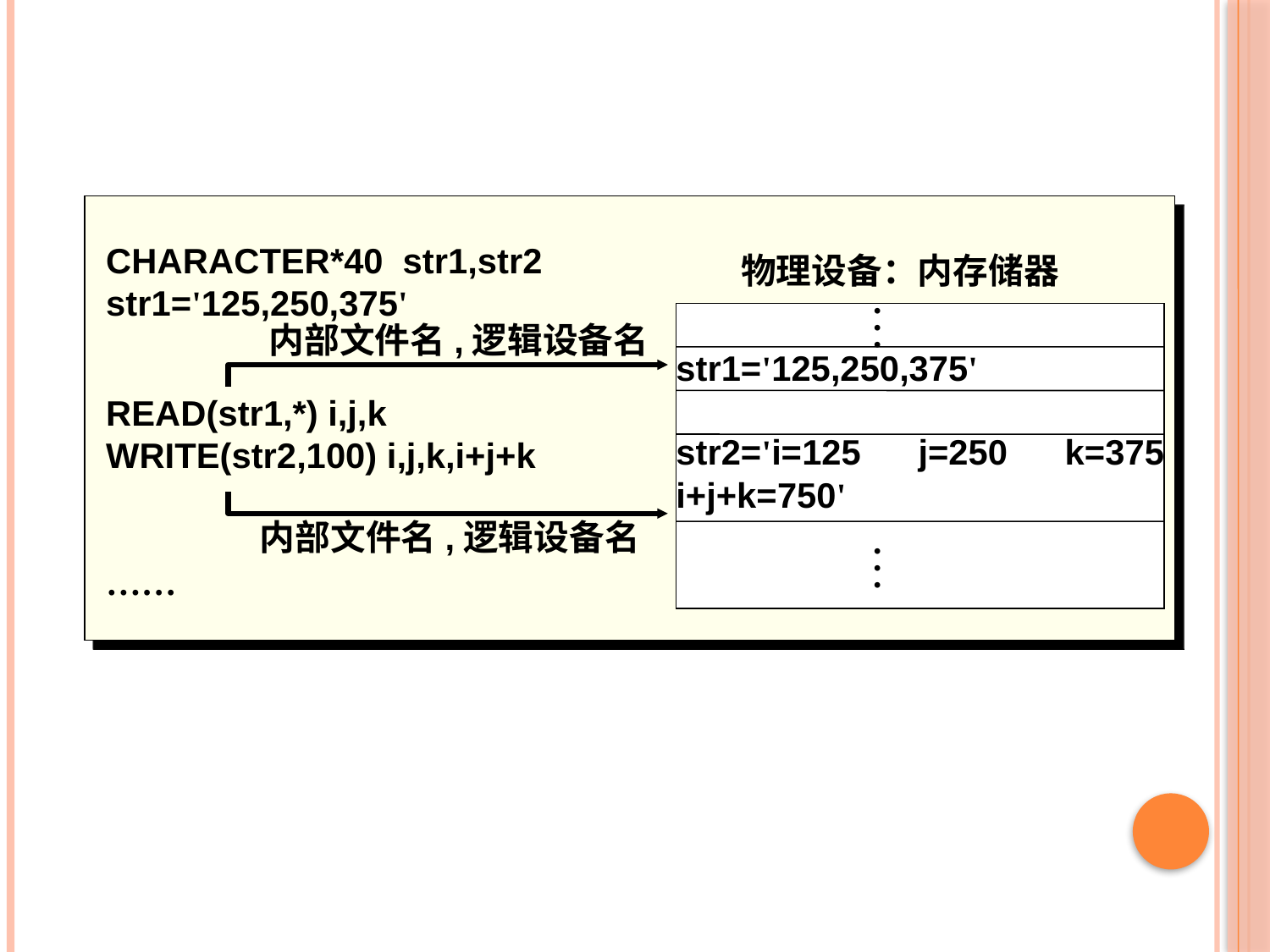

CHARACTER*40  str1,str2
str1='125,250,375'

READ(str1,*) i,j,k
WRITE(str2,100) i,j,k,i+j+k

……

内部文件名,逻辑设备名

内部文件名,逻辑设备名

物理设备：内存储器

str1='125,250,375'

str2='i=125 j=250 k=375 i+j+k=750'
·
·
·

·
·
·